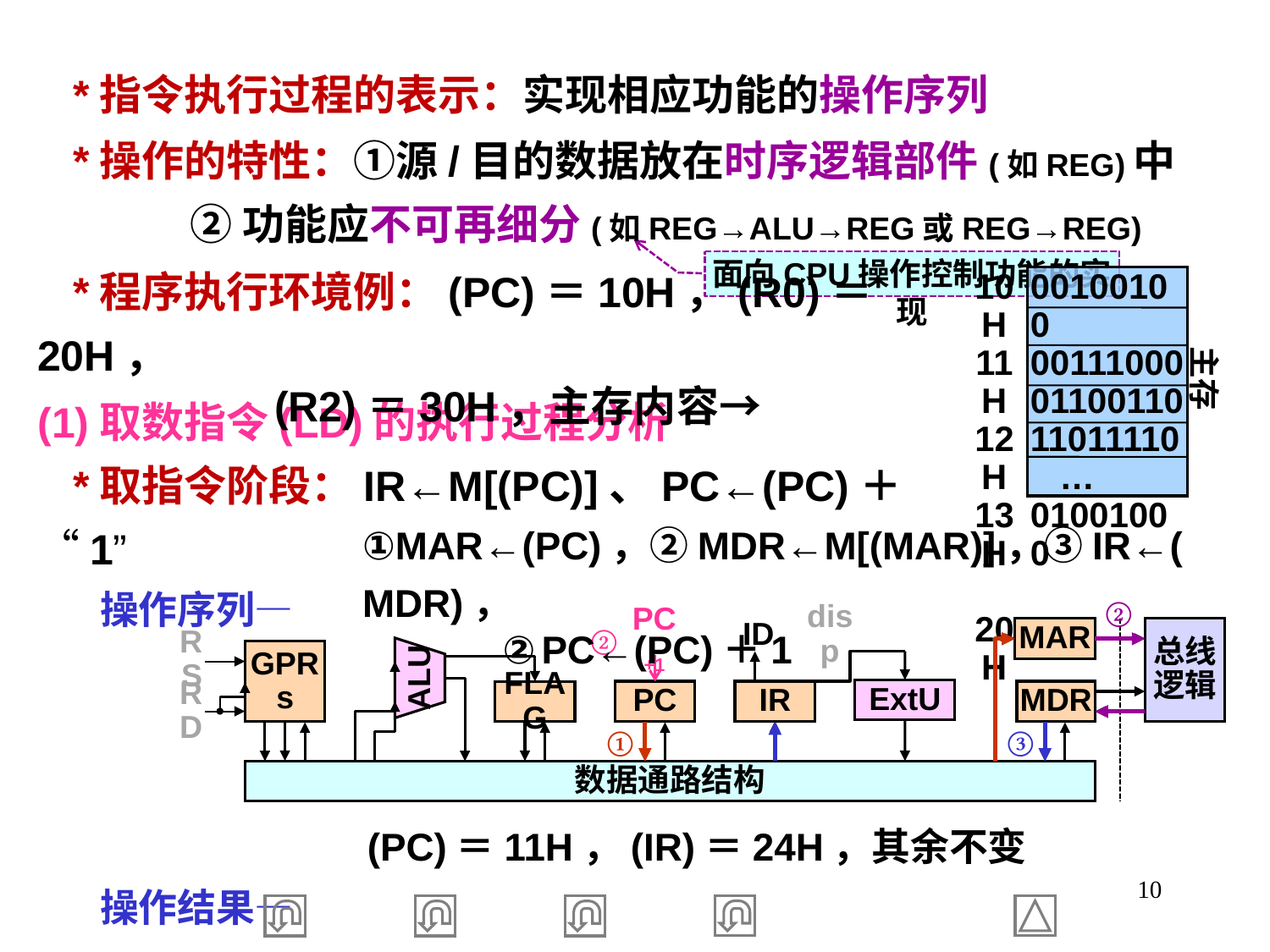

*指令执行过程的表示：实现相应功能的操作序列
   *操作的特性：①源/目的数据放在时序逻辑部件(如REG)中
                ②功能应不可再细分(如REG→ALU→REG或REG→REG)
   *程序执行环境例：(PC)＝10H，(R0)＝20H，
                    (R2)＝30H，主存内容→
面向CPU操作控制功能的实现
10H
11H
12H
13H

20H
00100100
00111000 01100110
11011110
   …
01001000

主存

(1)取数指令(LD)的执行过程分析
   *取指令阶段：IR←M[(PC)]、PC←(PC)＋“1”
      操作序列—

      操作结果—
①MAR←(PC)，②MDR←M[(MAR)]，③IR←(MDR)，
             ②PC←(PC)＋1
②
②
PC+1
①
③
MAR
总线逻辑
ID
disp
GPRs
RS
ALU
ExtU
PC
IR
MDR
FLAG
RD
数据通路结构
(PC)＝11H，(IR)＝24H，其余不变
10